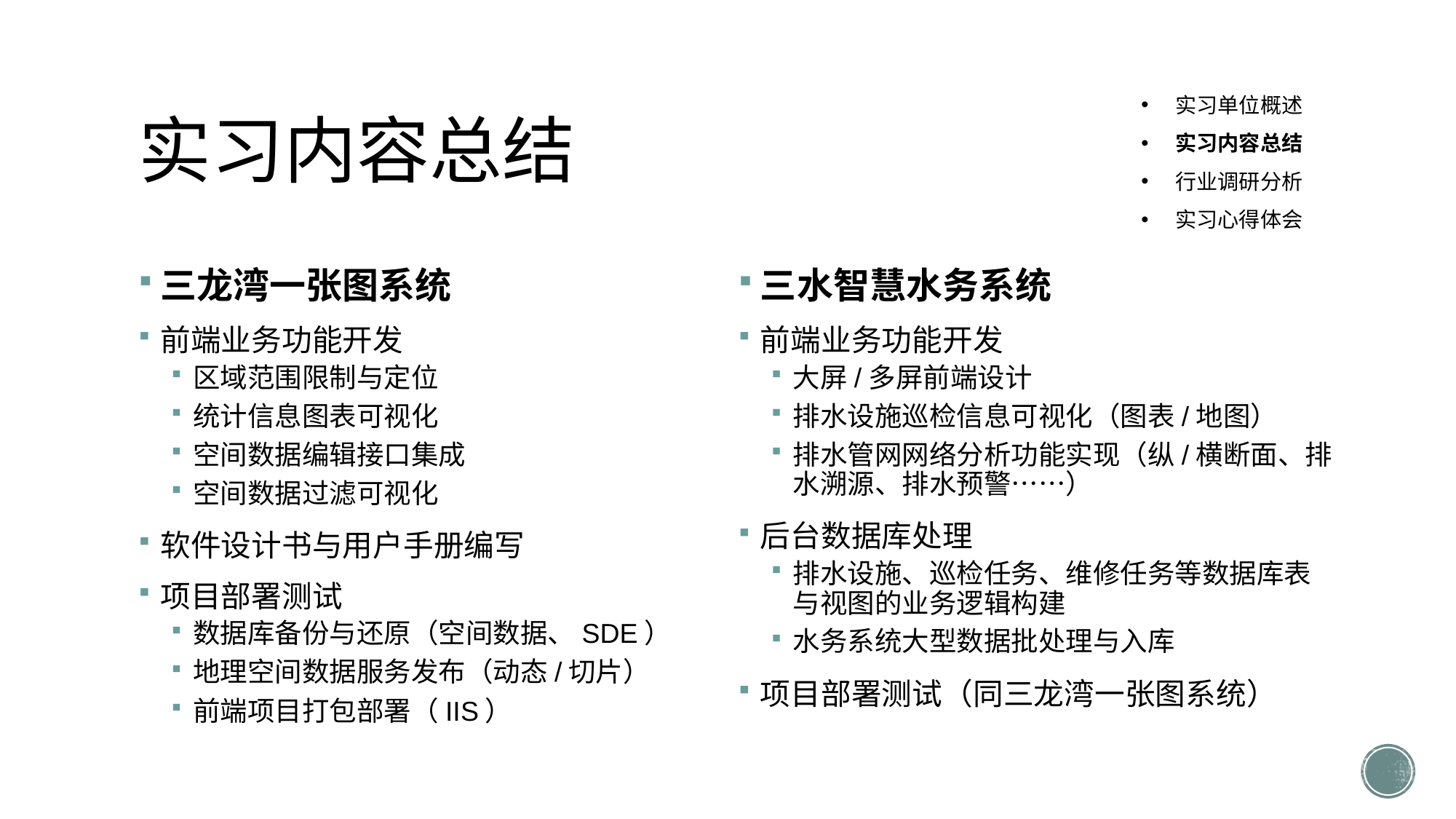

# 实习内容总结
实习单位概述
实习内容总结
行业调研分析
实习心得体会
三龙湾一张图系统
前端业务功能开发
区域范围限制与定位
统计信息图表可视化
空间数据编辑接口集成
空间数据过滤可视化
软件设计书与用户手册编写
项目部署测试
数据库备份与还原（空间数据、SDE）
地理空间数据服务发布（动态/切片）
前端项目打包部署（IIS）
三水智慧水务系统
前端业务功能开发
大屏/多屏前端设计
排水设施巡检信息可视化（图表/地图）
排水管网网络分析功能实现（纵/横断面、排水溯源、排水预警……）
后台数据库处理
排水设施、巡检任务、维修任务等数据库表与视图的业务逻辑构建
水务系统大型数据批处理与入库
项目部署测试（同三龙湾一张图系统）